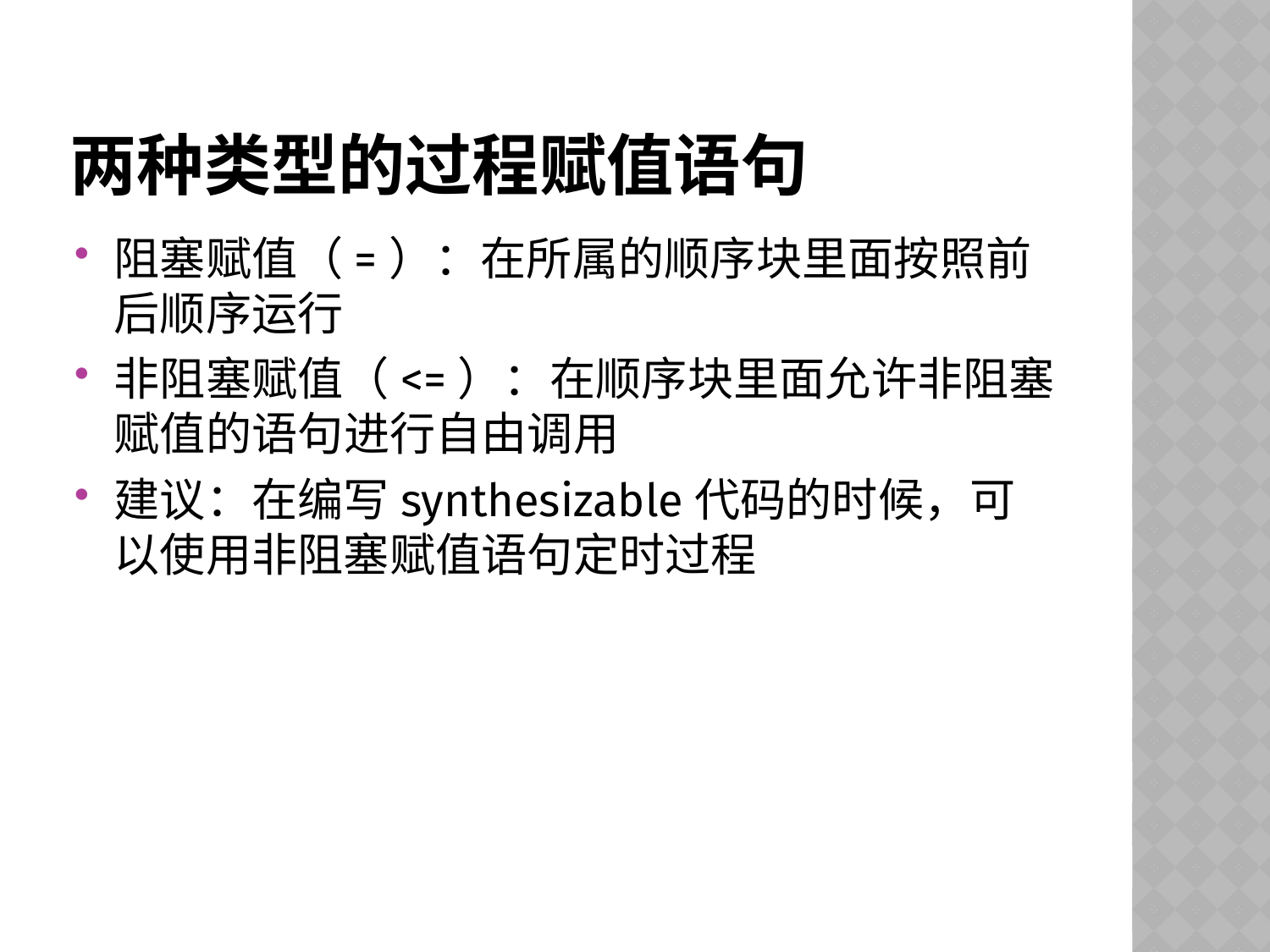

# 两种类型的过程赋值语句
阻塞赋值（=）：在所属的顺序块里面按照前后顺序运行
非阻塞赋值（<=）：在顺序块里面允许非阻塞赋值的语句进行自由调用
建议：在编写synthesizable代码的时候，可以使用非阻塞赋值语句定时过程